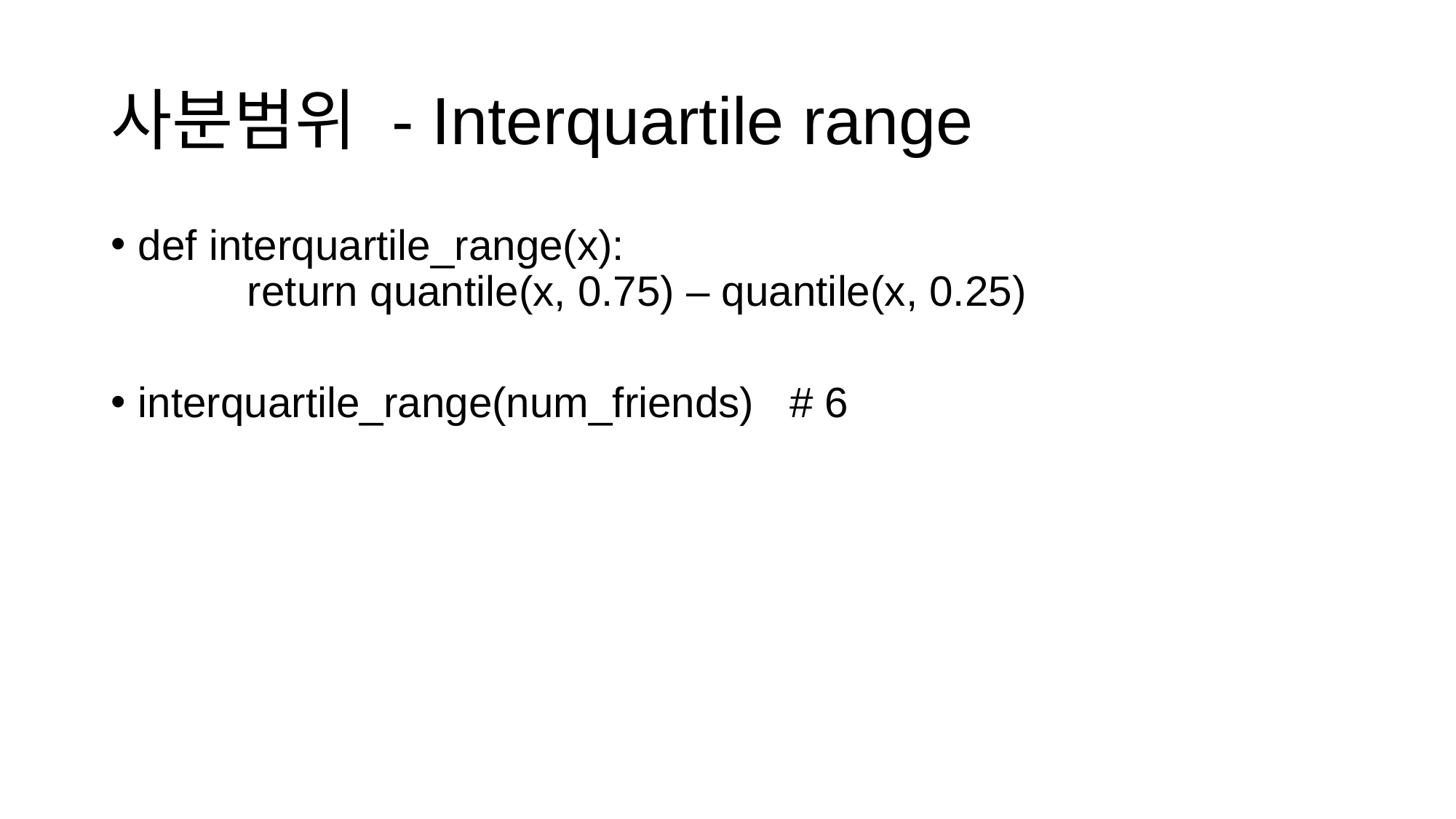

# 사분범위 - Interquartile range
def interquartile_range(x):
	return quantile(x, 0.75) – quantile(x, 0.25)
interquartile_range(num_friends)   # 6